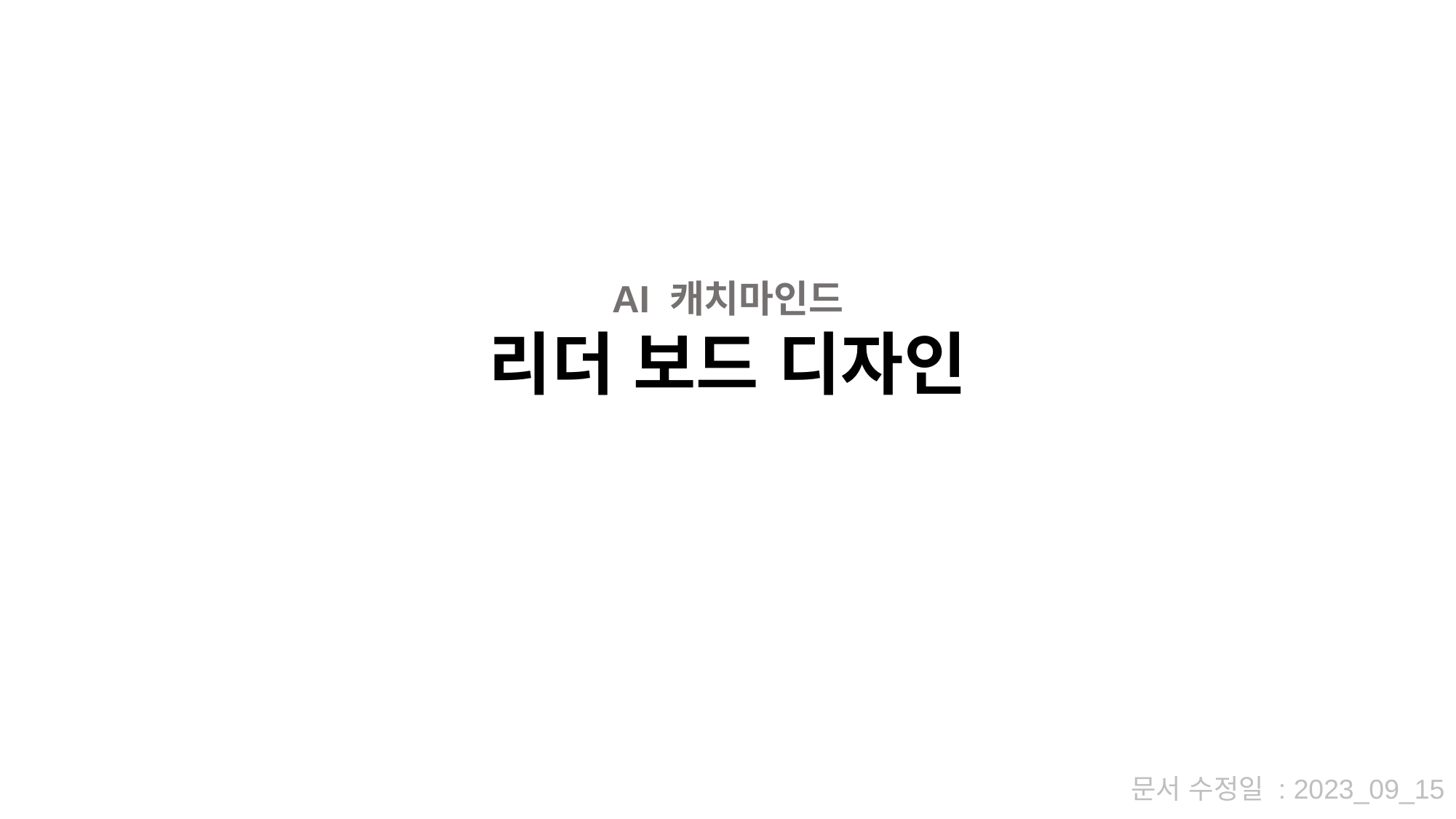

AI 캐치마인드
리더 보드 디자인
문서 수정일 : 2023_09_15